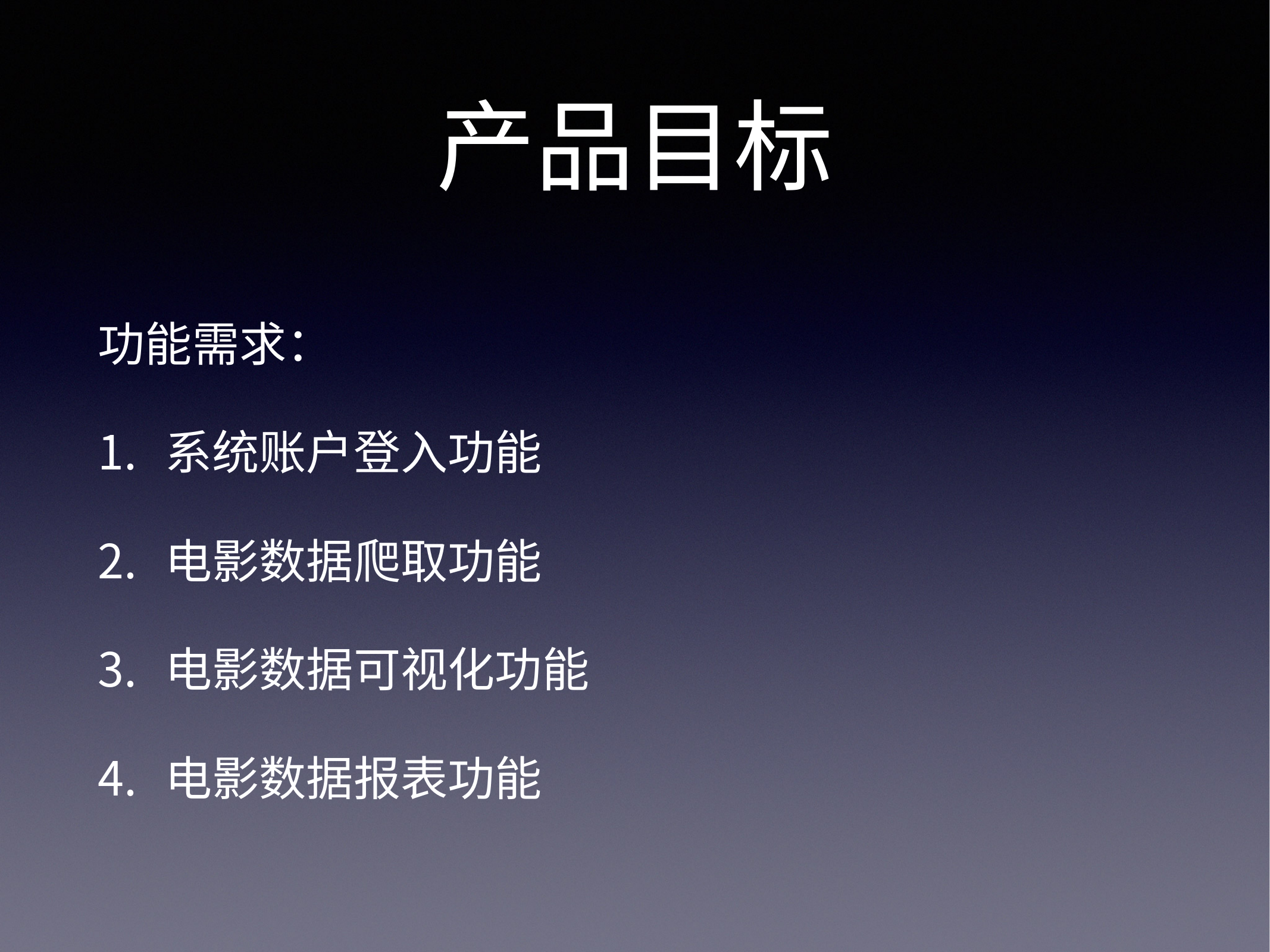

功能需求：
系统账户登入功能
电影数据爬取功能
电影数据可视化功能
电影数据报表功能
# 产品目标